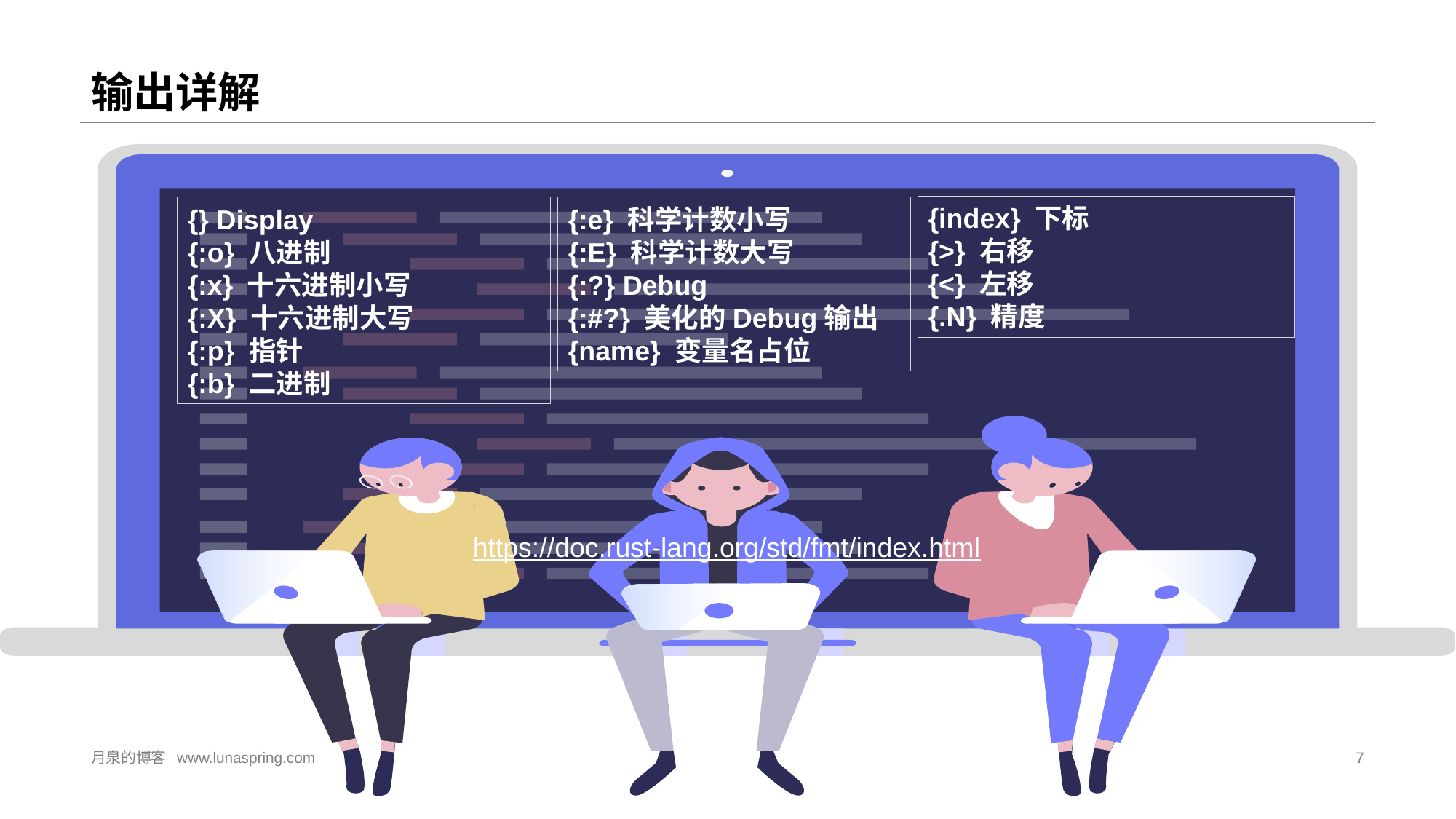

# 输出详解

{index} 下标
{>} 右移
{<} 左移
{.N} 精度
{} Display
{:o} 八进制
{:x} 十六进制小写
{:X} 十六进制大写
{:p} 指针
{:b} 二进制
{:e} 科学计数小写
{:E} 科学计数大写
{:?} Debug
{:#?} 美化的Debug输出
{name} 变量名占位
https://doc.rust-lang.org/std/fmt/index.html
月泉的博客  www.lunaspring.com
7